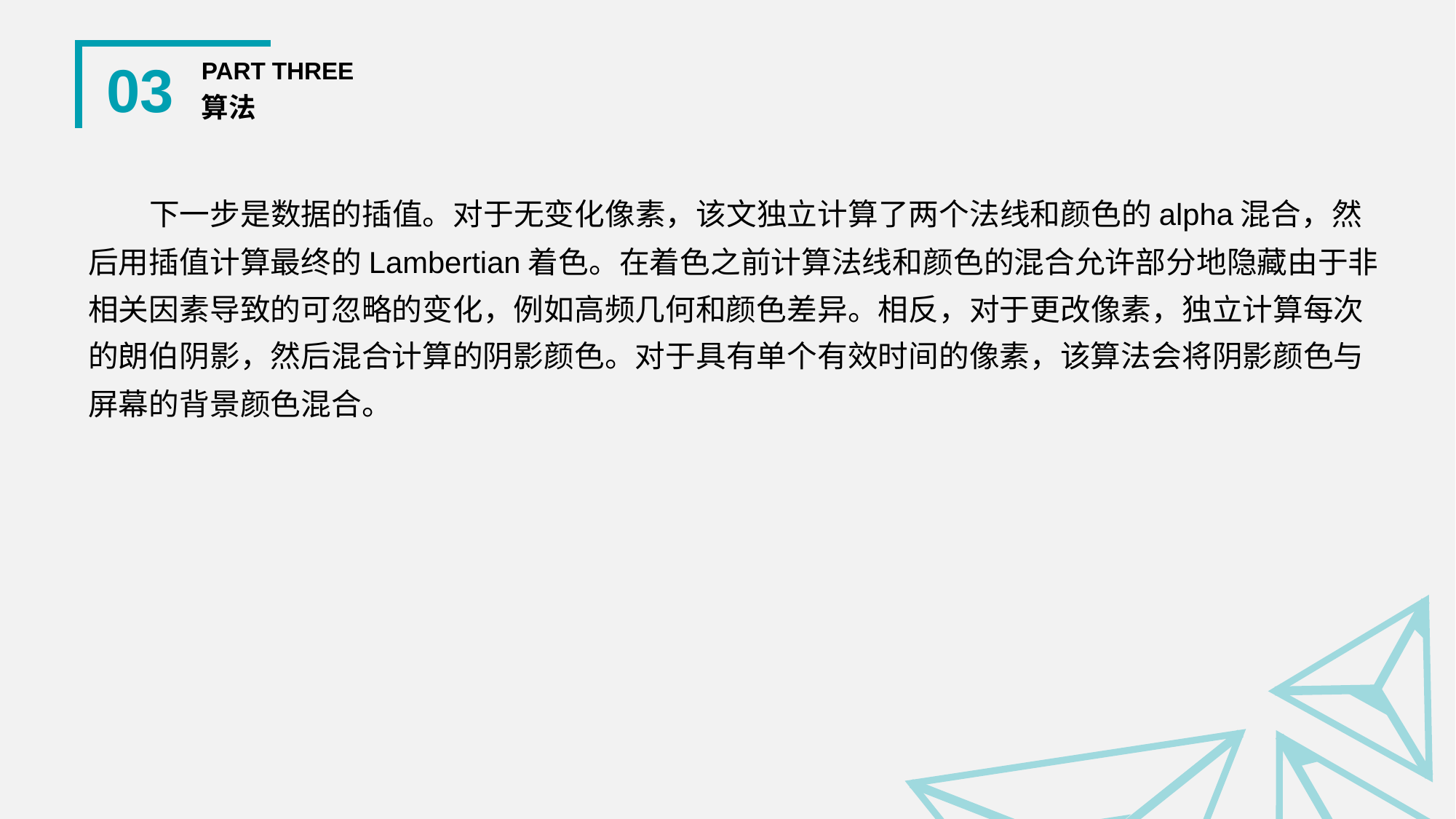

03
PART THREE
算法
        下一步是数据的插值。对于无变化像素，该文独立计算了两个法线和颜色的alpha混合，然后用插值计算最终的Lambertian着色。在着色之前计算法线和颜色的混合允许部分地隐藏由于非相关因素导致的可忽略的变化，例如高频几何和颜色差异。相反，对于更改像素，独立计算每次的朗伯阴影，然后混合计算的阴影颜色。对于具有单个有效时间的像素，该算法会将阴影颜色与屏幕的背景颜色混合。